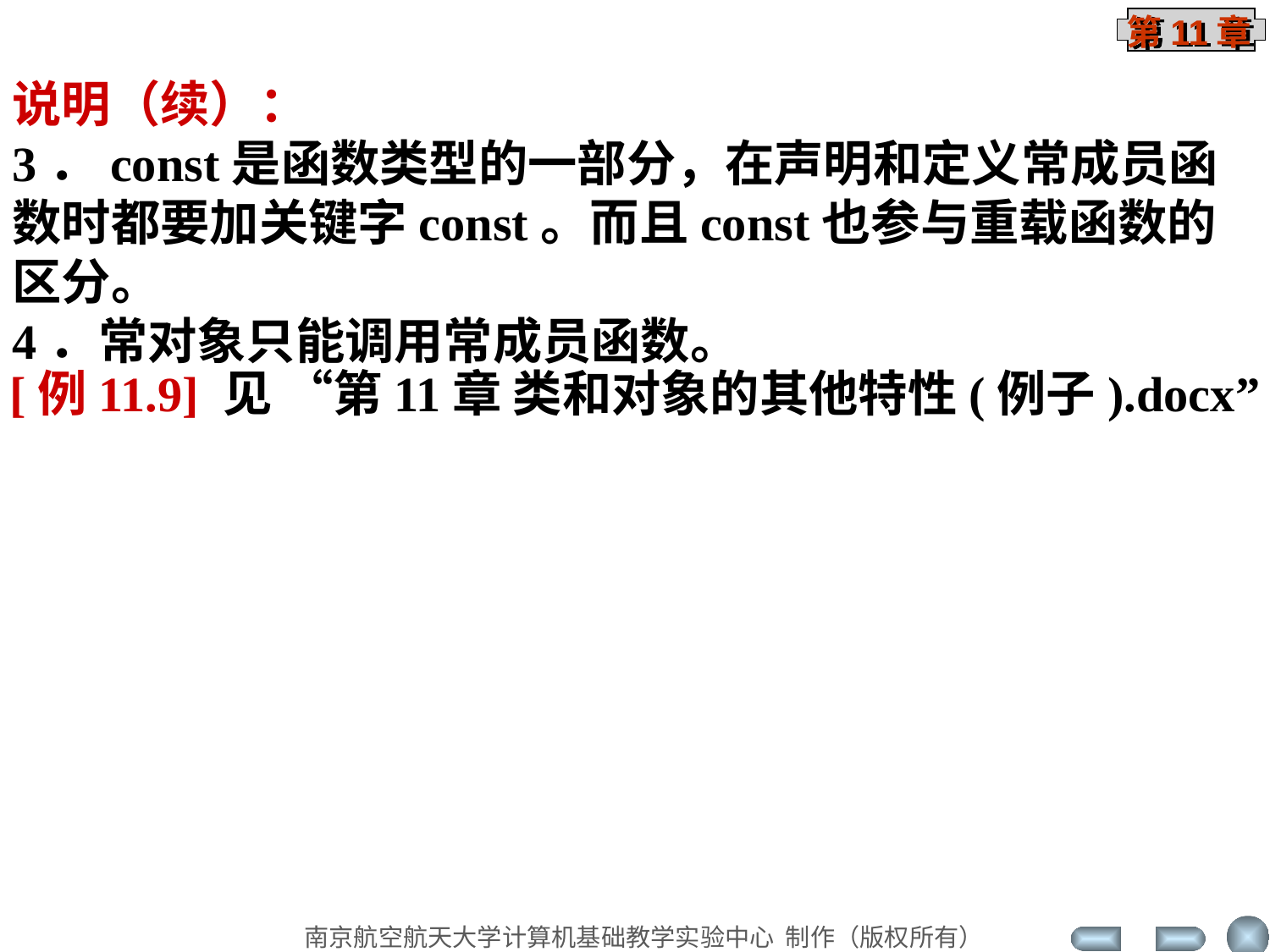

说明（续）：
3．const是函数类型的一部分，在声明和定义常成员函数时都要加关键字const。而且const也参与重载函数的区分。
4．常对象只能调用常成员函数。
[例11.9] 见 “第11章 类和对象的其他特性(例子).docx”